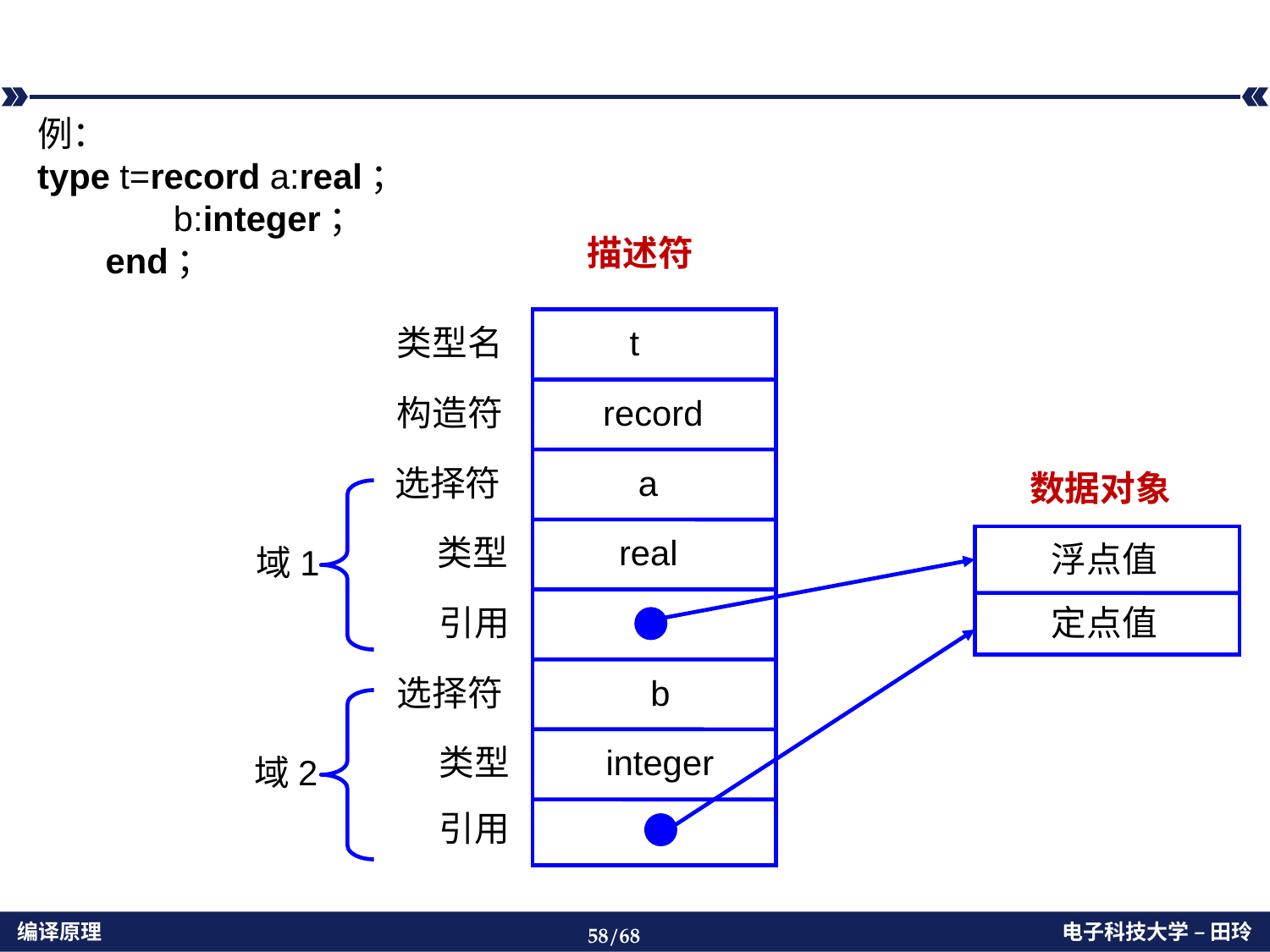

#
例：
type t=record a:real；
              b:integer；
       end；
描述符

类型名
t

构造符
record

选择符
a
数据对象

类型
real

浮点值
域1

定点值
引用

选择符
b

类型
integer
域2

引用